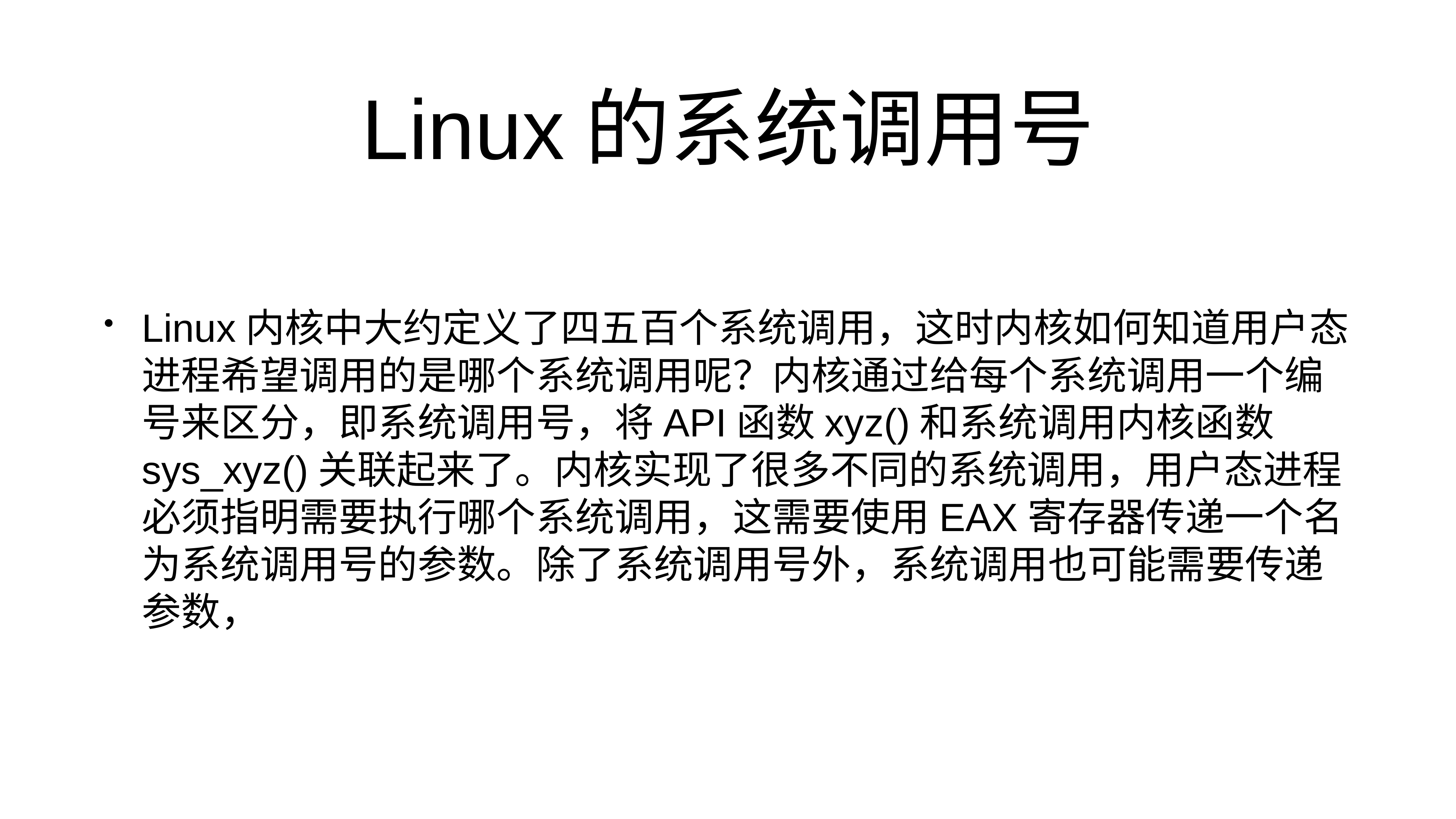

# Linux的系统调用号
Linux内核中大约定义了四五百个系统调用，这时内核如何知道用户态进程希望调用的是哪个系统调用呢？内核通过给每个系统调用一个编号来区分，即系统调用号，将API函数xyz()和系统调用内核函数sys_xyz()关联起来了。内核实现了很多不同的系统调用，用户态进程必须指明需要执行哪个系统调用，这需要使用EAX寄存器传递一个名为系统调用号的参数。除了系统调用号外，系统调用也可能需要传递参数，